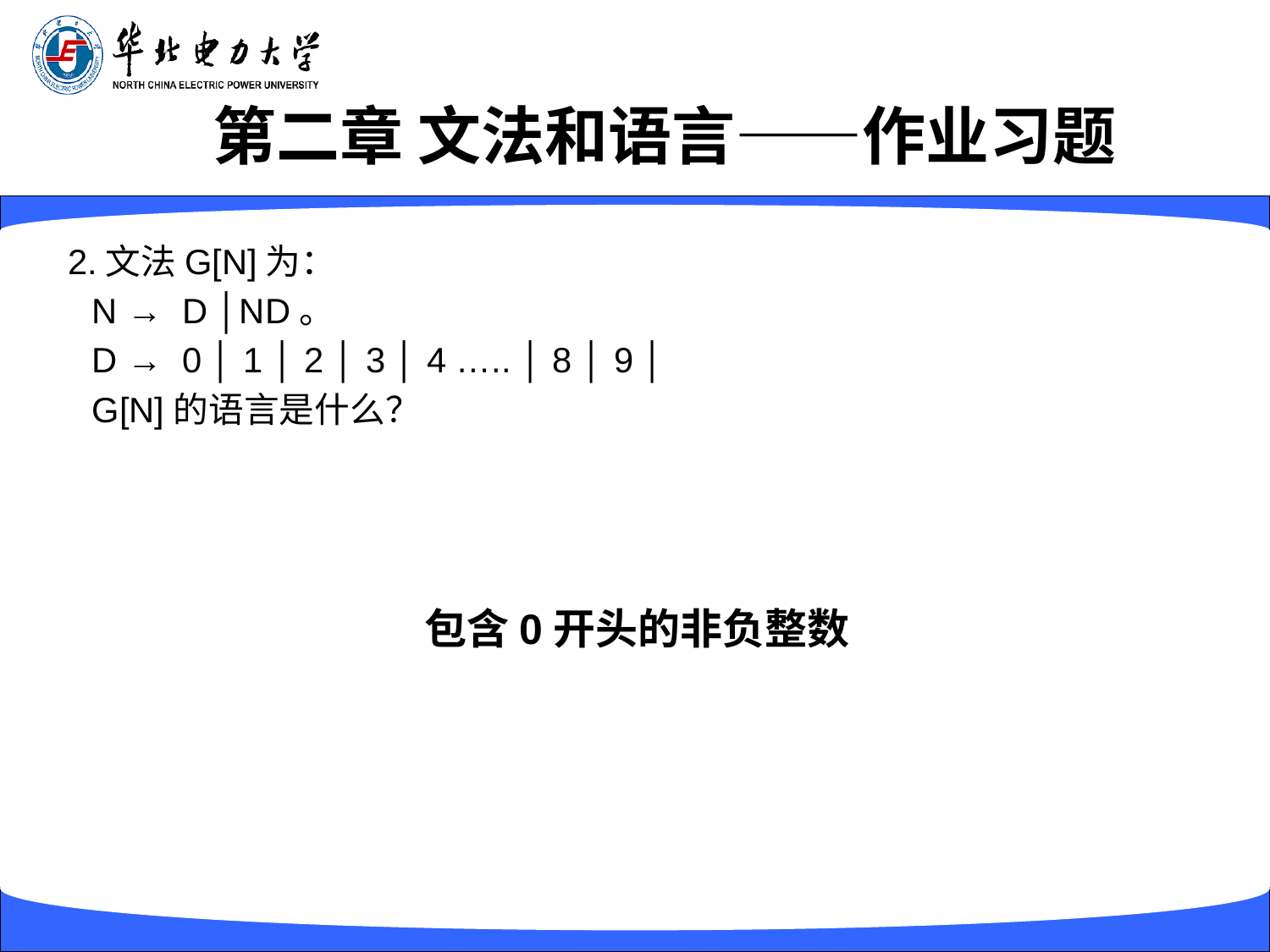

# 第二章 文法和语言——作业习题
2.文法G[N]为：
N →  D │ND。
D →  0 │ 1 │ 2 │ 3 │ 4 ….. │ 8 │ 9 │
G[N]的语言是什么？
包含0开头的非负整数